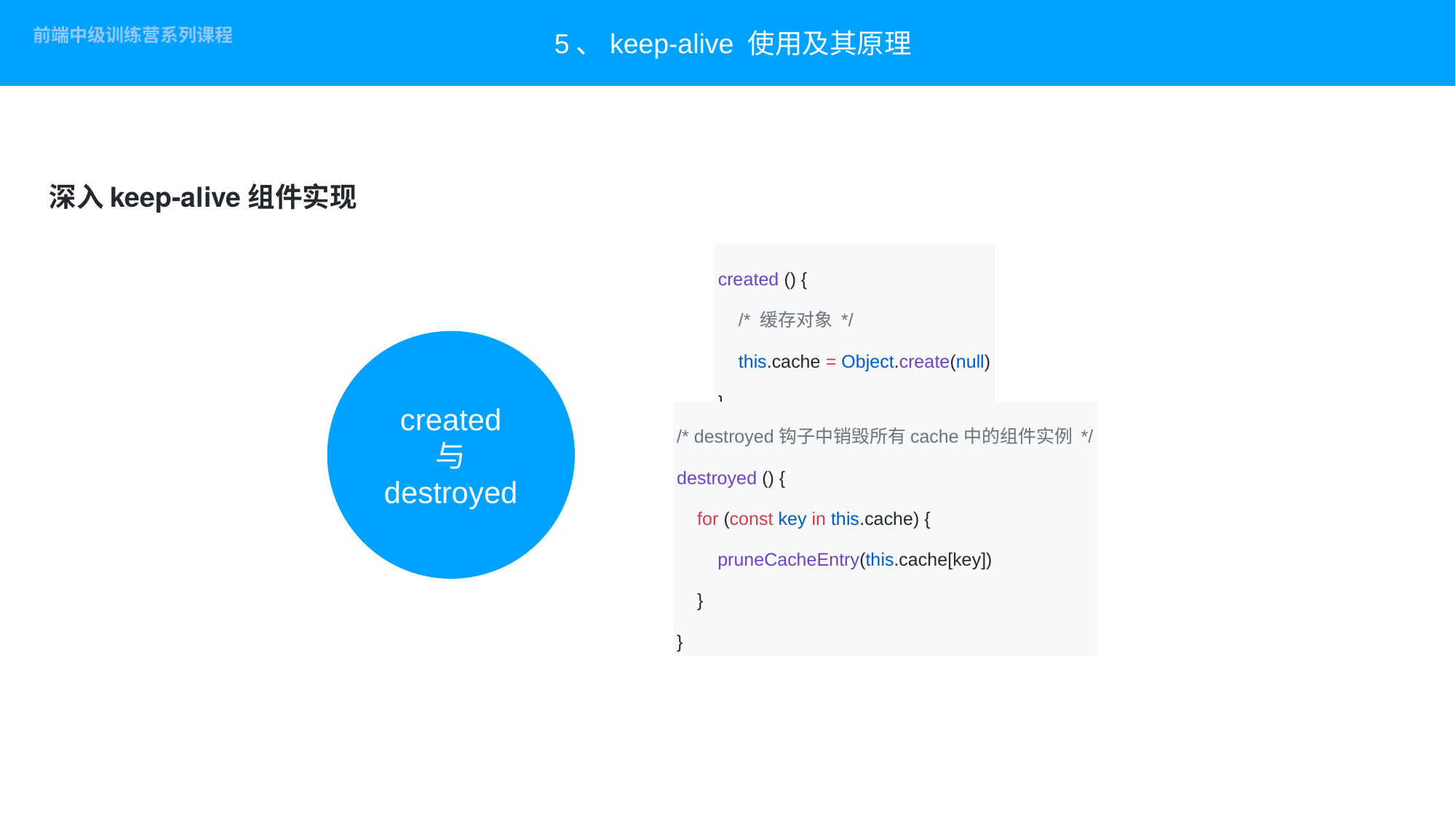

# 5、keep-alive 使用及其原理
深入keep-alive组件实现

created () {
    /* 缓存对象 */
    this.cache = Object.create(null)
}
created
与
destroyed
/* destroyed钩子中销毁所有cache中的组件实例 */
destroyed () {
    for (const key in this.cache) {
        pruneCacheEntry(this.cache[key])
    }
}